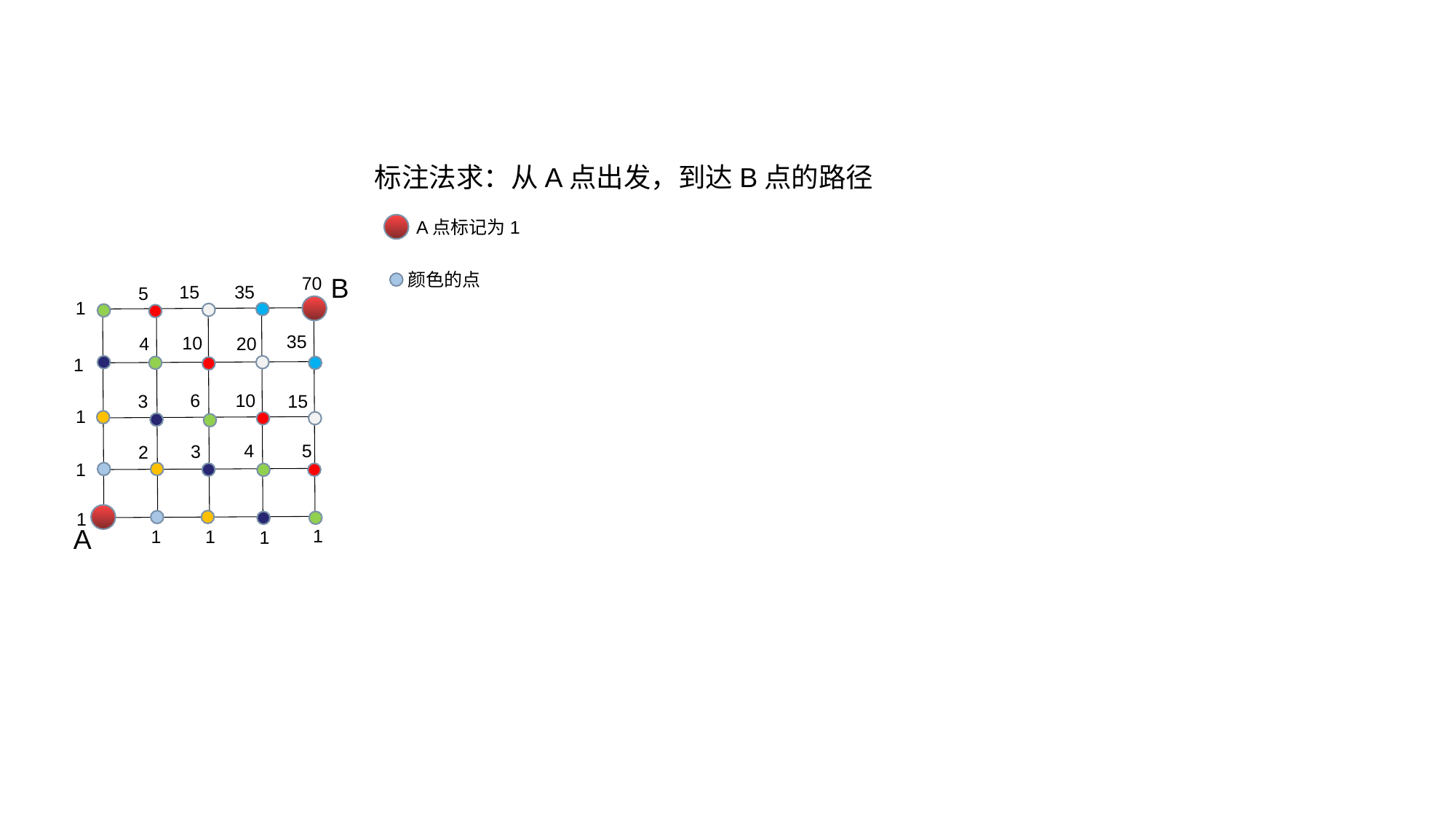

标注法求：从A点出发，到达B点的路径
A点标记为1

颜色的点
B
70

15
35
5
1

35
10
20
4
1

6
10
3
15
1

4
5
3
2
1

1

A
1
1
1
1